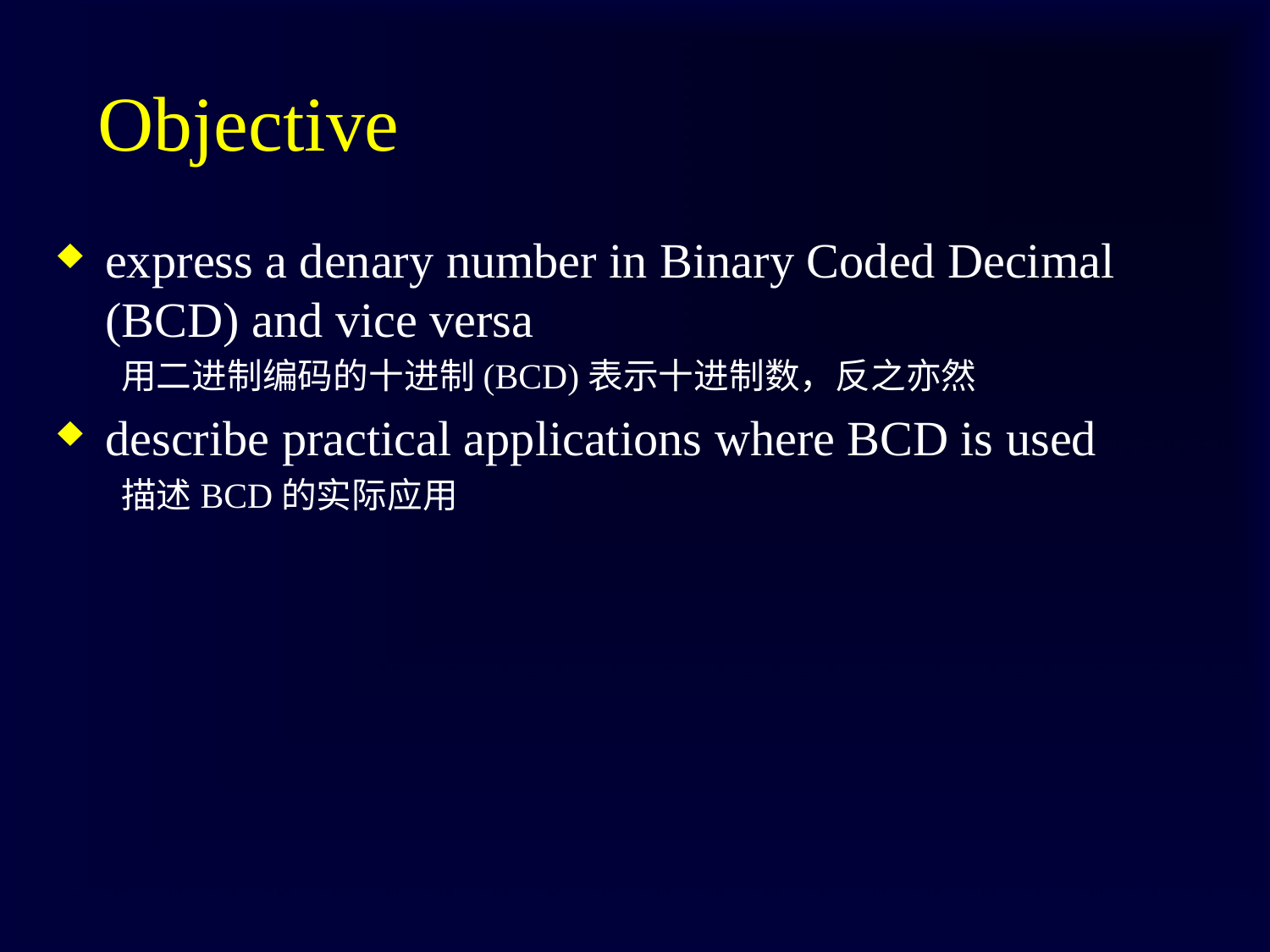

# Objective
express a denary number in Binary Coded Decimal (BCD) and vice versa
用二进制编码的十进制(BCD)表示十进制数，反之亦然
describe practical applications where BCD is used
描述BCD的实际应用